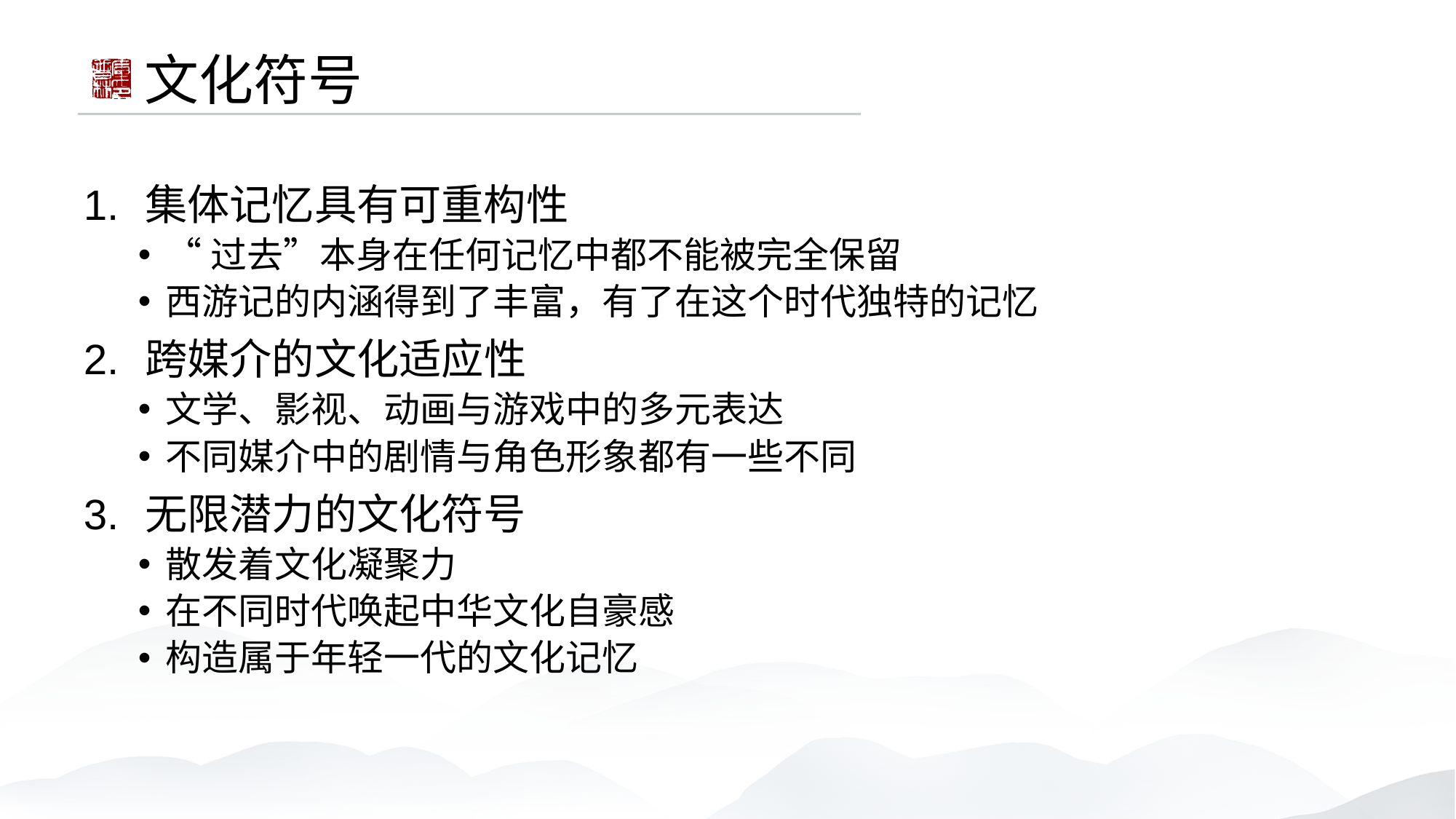

文化符号
集体记忆具有可重构性
“过去”本身在任何记忆中都不能被完全保留
西游记的内涵得到了丰富，有了在这个时代独特的记忆
跨媒介的文化适应性
文学、影视、动画与游戏中的多元表达
不同媒介中的剧情与角色形象都有一些不同
无限潜力的文化符号
散发着文化凝聚力
在不同时代唤起中华文化自豪感
构造属于年轻一代的文化记忆